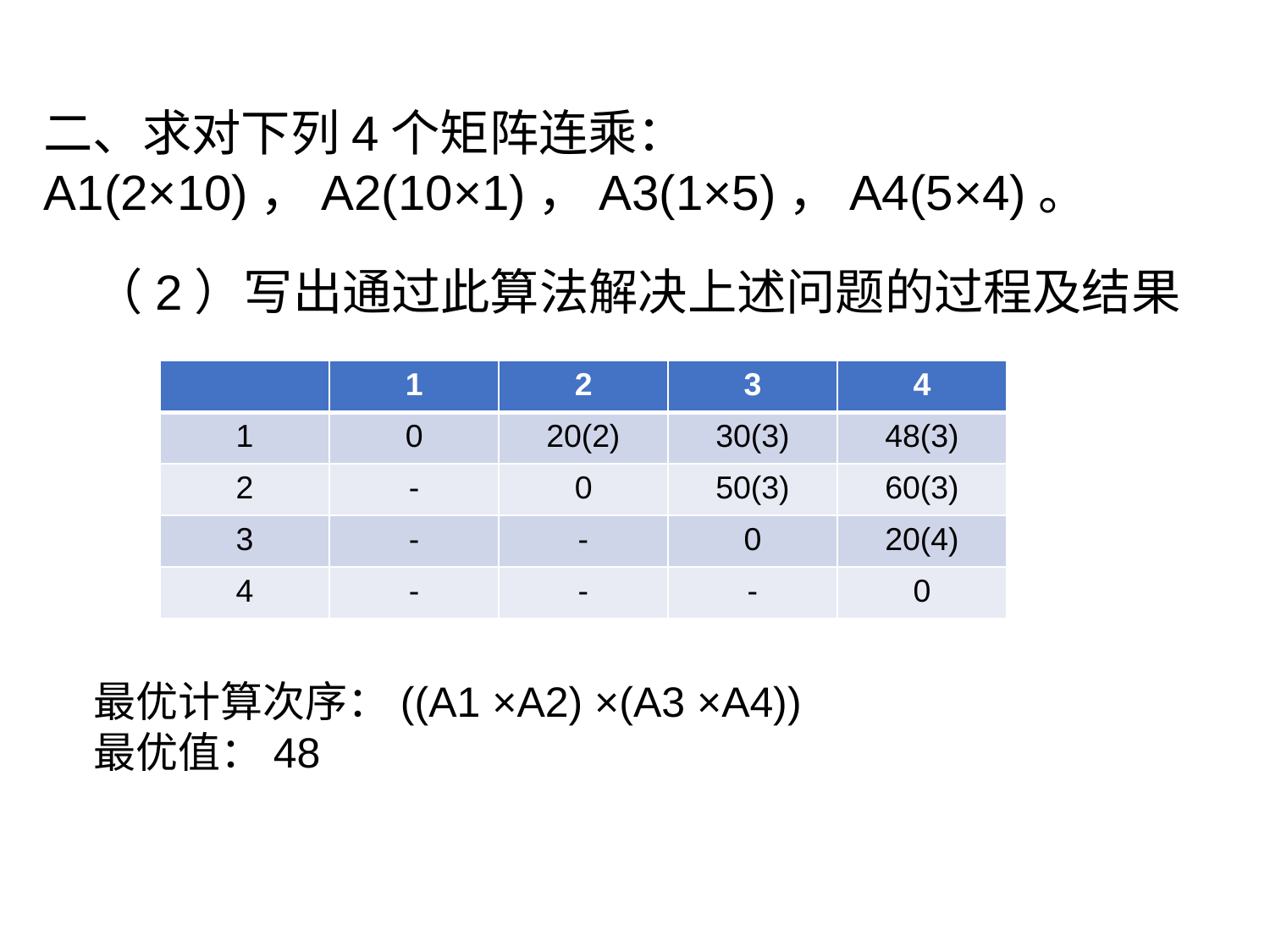

二、求对下列4个矩阵连乘：
A1(2×10)，A2(10×1)，A3(1×5)，A4(5×4)。

（2）写出通过此算法解决上述问题的过程及结果

最优计算次序：((A1 ×A2) ×(A3 ×A4))
最优值：48
|  | 1 | 2 | 3 | 4 |
| --- | --- | --- | --- | --- |
| 1 | 0 | 20(2) | 30(3) | 48(3) |
| 2 | - | 0 | 50(3) | 60(3) |
| 3 | - | - | 0 | 20(4) |
| 4 | - | - | - | 0 |